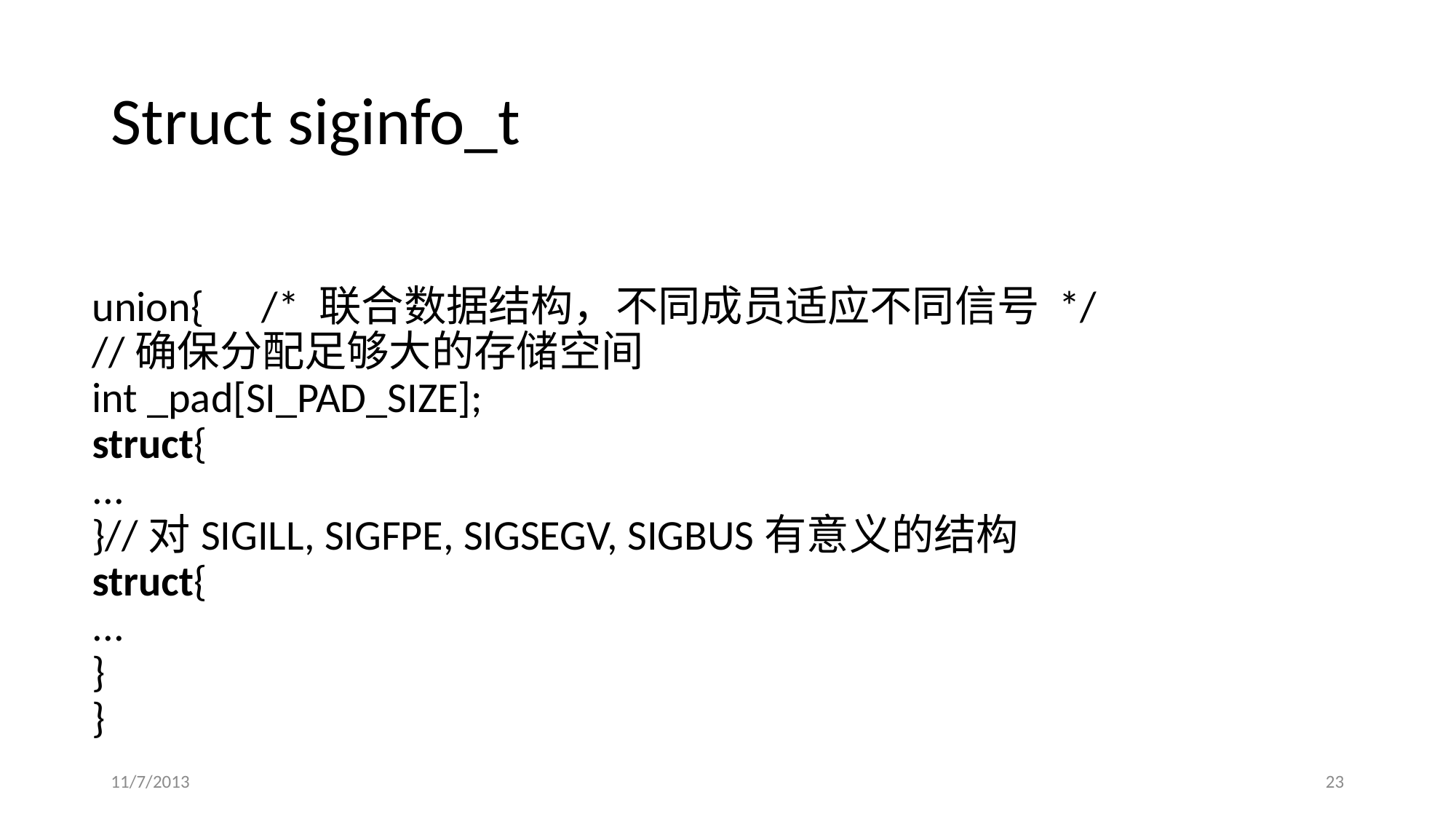

# Struct siginfo_t
union{      /* 联合数据结构，不同成员适应不同信号 */ 
//确保分配足够大的存储空间
int _pad[SI_PAD_SIZE];
struct{
...
}//对SIGILL, SIGFPE, SIGSEGV, SIGBUS有意义的结构
struct{
...
}
}

11/7/2013
23